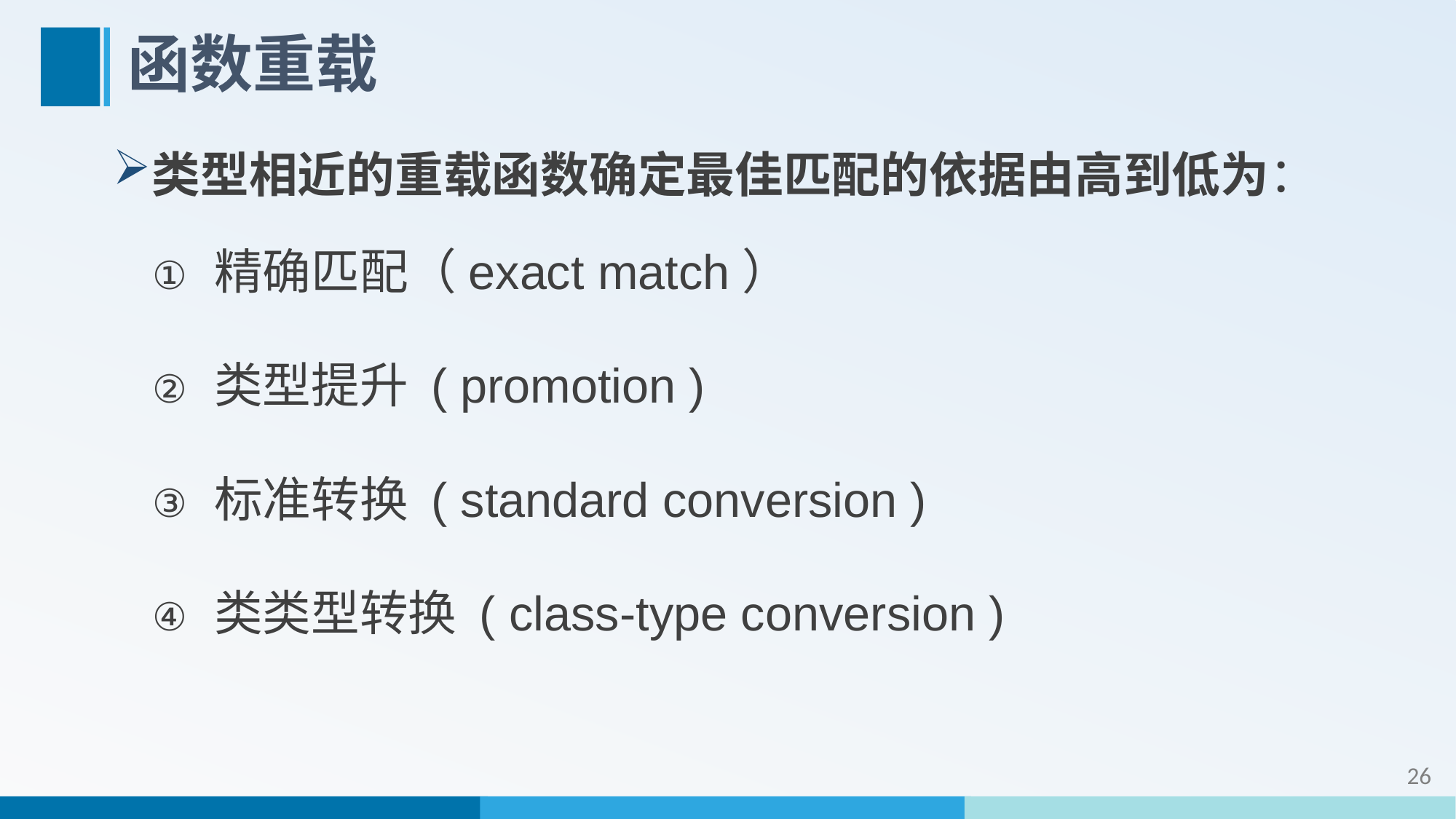

# 函数重载
类型相近的重载函数确定最佳匹配的依据由高到低为：
精确匹配（exact match）
类型提升 ( promotion )
标准转换 ( standard conversion )
类类型转换 ( class-type conversion )